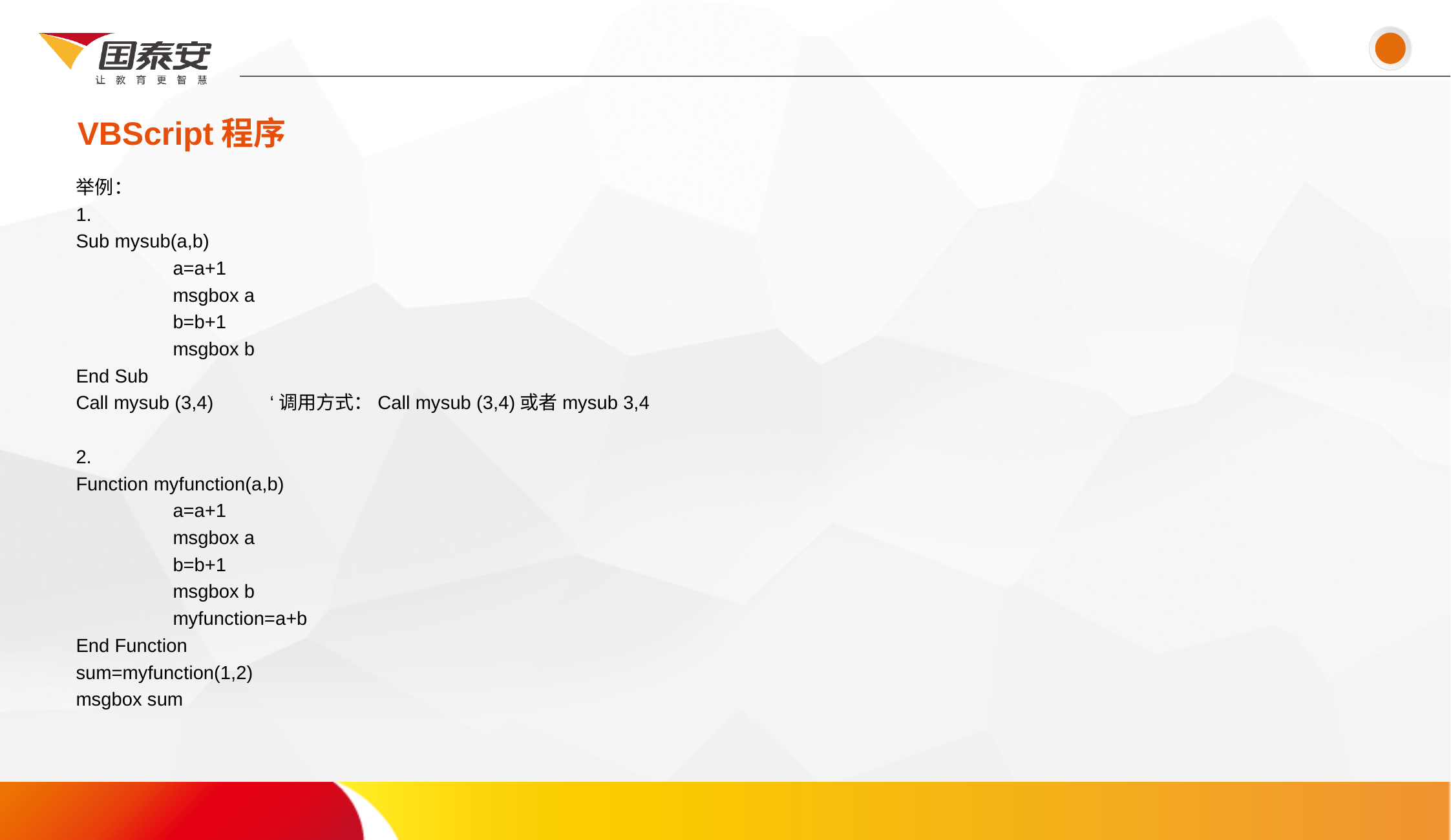

VBScript程序
# 举例： 1. Sub mysub(a,b) a=a+1 msgbox a b=b+1 msgbox b End Sub Call mysub (3,4)	‘调用方式：Call mysub (3,4)或者mysub 3,4 2. Function myfunction(a,b) a=a+1 msgbox a b=b+1 msgbox b myfunction=a+b End Function sum=myfunction(1,2) msgbox sum